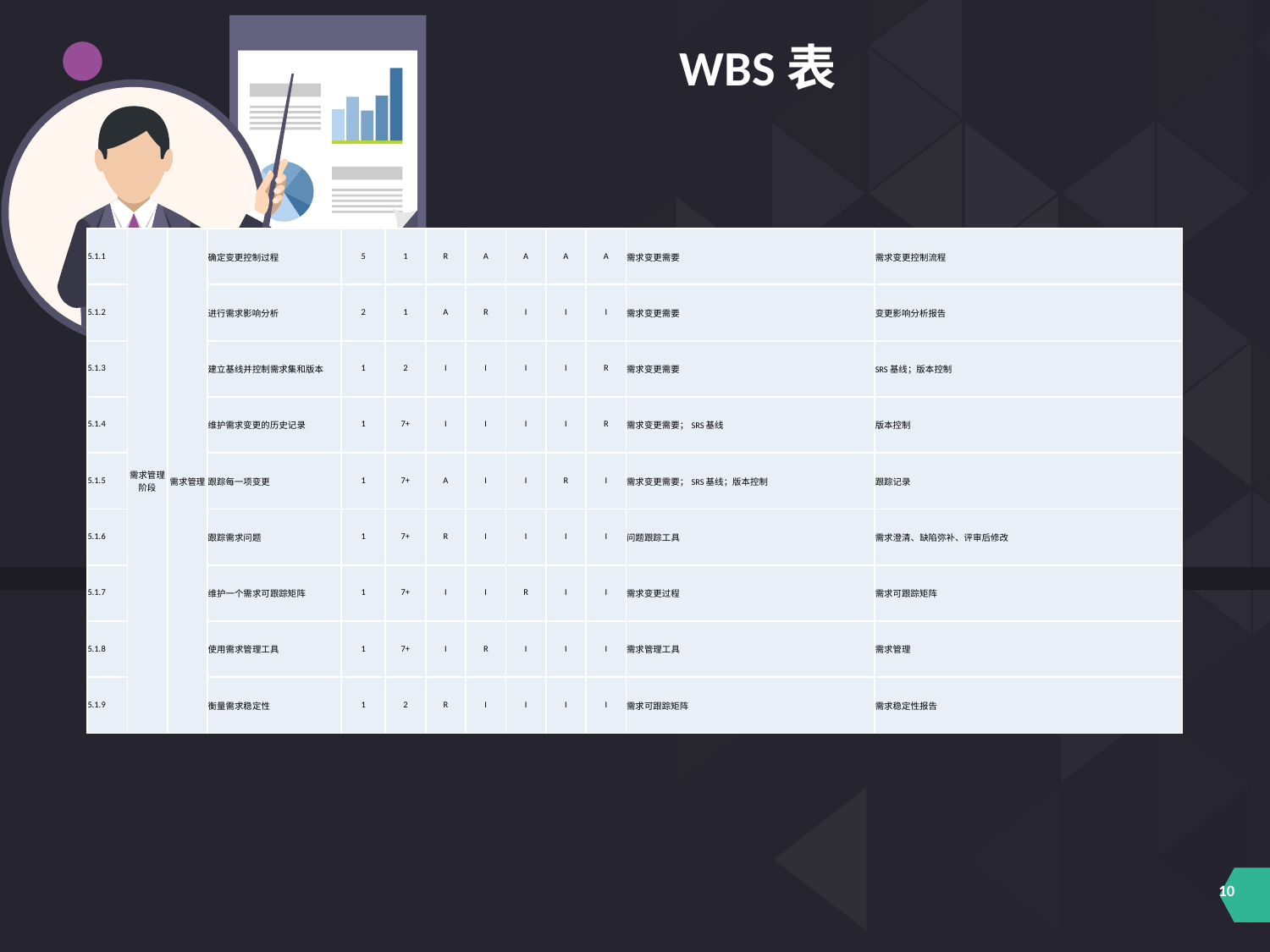

WBS表

| 5.1.1 | 需求管理阶段 | 需求管理 | 确定变更控制过程 | 5 | 1 | R | A | A | A | A | 需求变更需要 | 需求变更控制流程 |
| --- | --- | --- | --- | --- | --- | --- | --- | --- | --- | --- | --- | --- |
| 5.1.2 |  |  | 进行需求影响分析 | 2 | 1 | A | R | I | I | I | 需求变更需要 | 变更影响分析报告 |
| 5.1.3 |  |  | 建立基线并控制需求集和版本 | 1 | 2 | I | I | I | I | R | 需求变更需要 | SRS基线；版本控制 |
| 5.1.4 |  |  | 维护需求变更的历史记录 | 1 | 7+ | I | I | I | I | R | 需求变更需要；SRS基线 | 版本控制 |
| 5.1.5 |  |  | 跟踪每一项变更 | 1 | 7+ | A | I | I | R | I | 需求变更需要；SRS基线；版本控制 | 跟踪记录 |
| 5.1.6 |  |  | 跟踪需求问题 | 1 | 7+ | R | I | I | I | I | 问题跟踪工具 | 需求澄清、缺陷弥补、评审后修改 |
| 5.1.7 |  |  | 维护一个需求可跟踪矩阵 | 1 | 7+ | I | I | R | I | I | 需求变更过程 | 需求可跟踪矩阵 |
| 5.1.8 |  |  | 使用需求管理工具 | 1 | 7+ | I | R | I | I | I | 需求管理工具 | 需求管理 |
| 5.1.9 |  |  | 衡量需求稳定性 | 1 | 2 | R | I | I | I | I | 需求可跟踪矩阵 | 需求稳定性报告 |